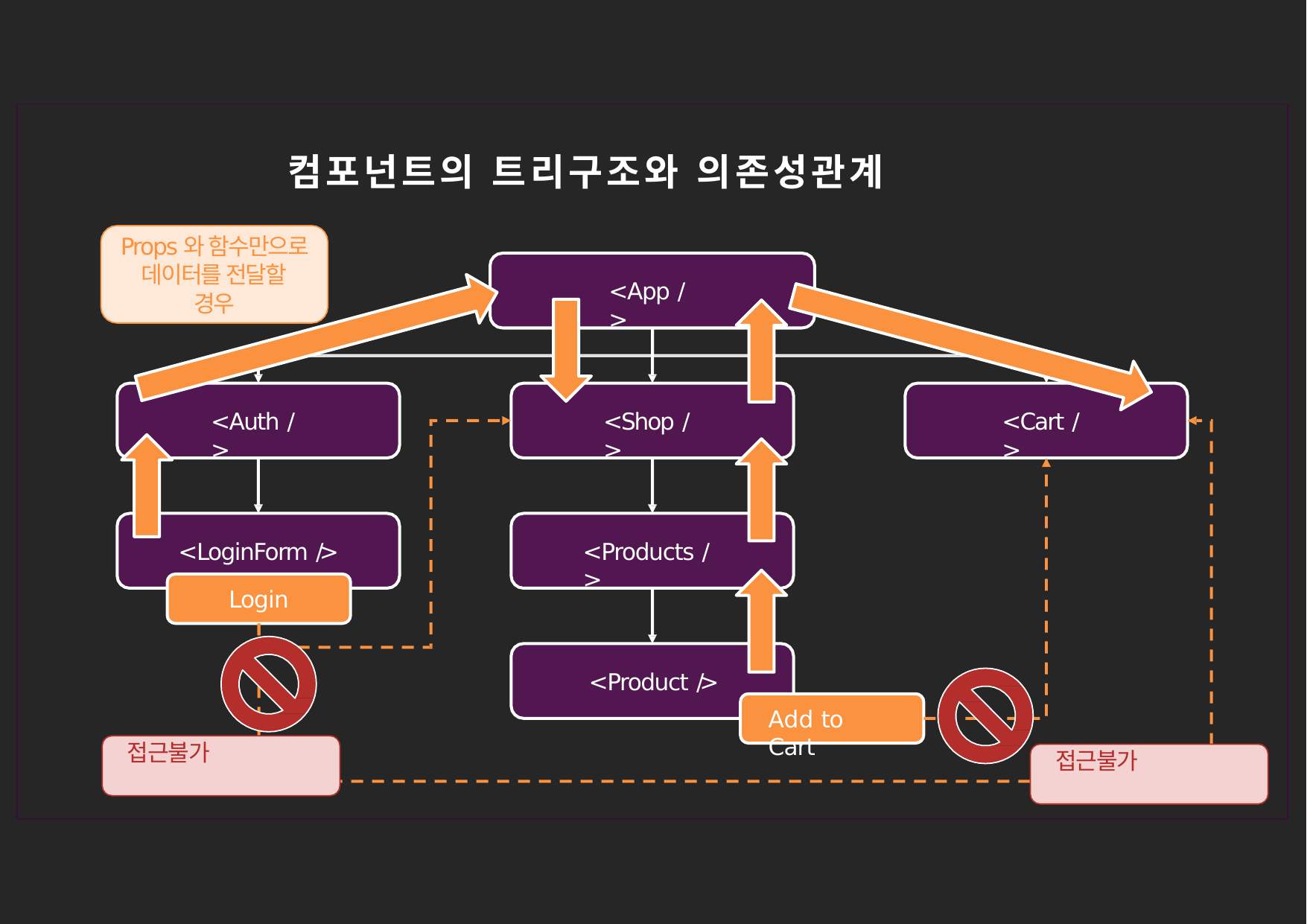

# 컴포넌트의 트리구조와 의존성관계

Props와 함수만으로 데이터를 전달할
경우

<App />

<Auth />
<Shop />
<Cart />

<LoginForm />
Login
<Products />

<Product />
Add to Cart

접근불가

접근불가